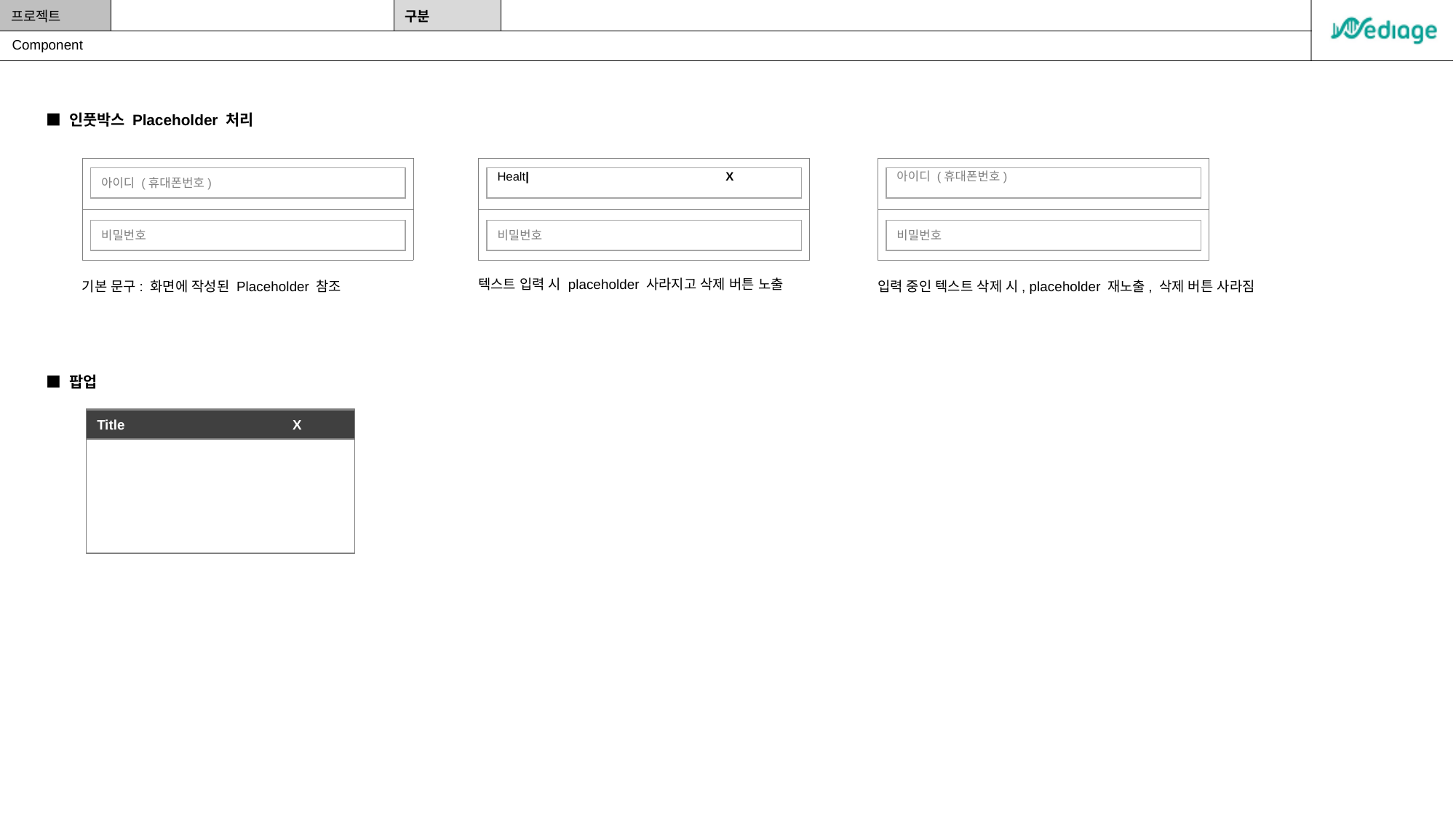

# Component
■ 인풋박스 Placeholder 처리
|  |
| --- |
|  |
|  |
| --- |
|  |
|  |
| --- |
|  |
아이디 (휴대폰번호)
Healt|                                                         X
아이디 (휴대폰번호)
비밀번호
비밀번호
비밀번호
기본 문구: 화면에 작성된 Placeholder 참조
텍스트 입력 시 placeholder 사라지고 삭제 버튼 노출
입력 중인 텍스트 삭제 시, placeholder 재노출, 삭제 버튼 사라짐
■ 팝업

Title                                            X